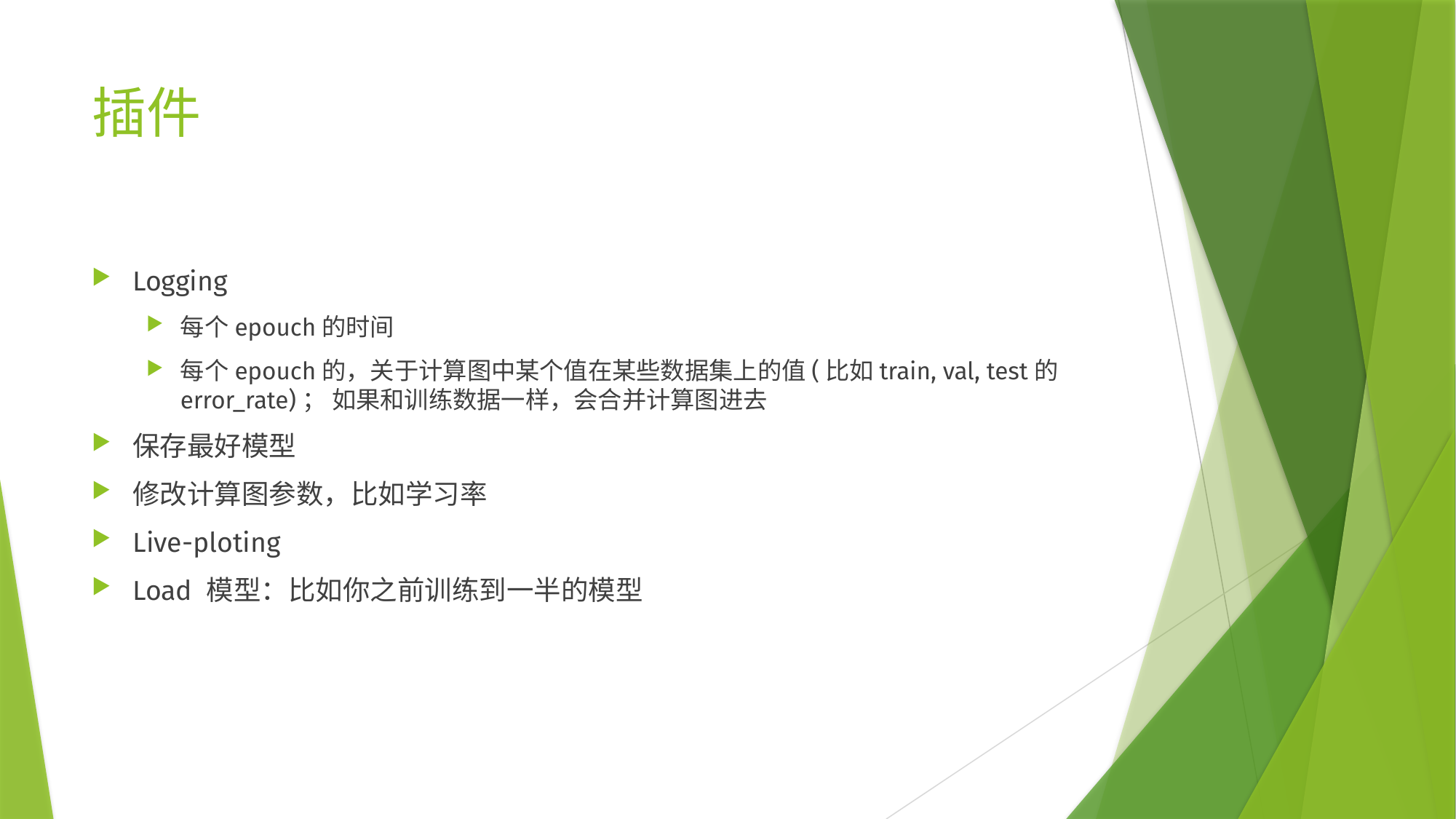

# 插件
Logging
每个epouch的时间
每个epouch的，关于计算图中某个值在某些数据集上的值(比如train, val, test的error_rate)； 如果和训练数据一样，会合并计算图进去
保存最好模型
修改计算图参数，比如学习率
Live-ploting
Load 模型：比如你之前训练到一半的模型